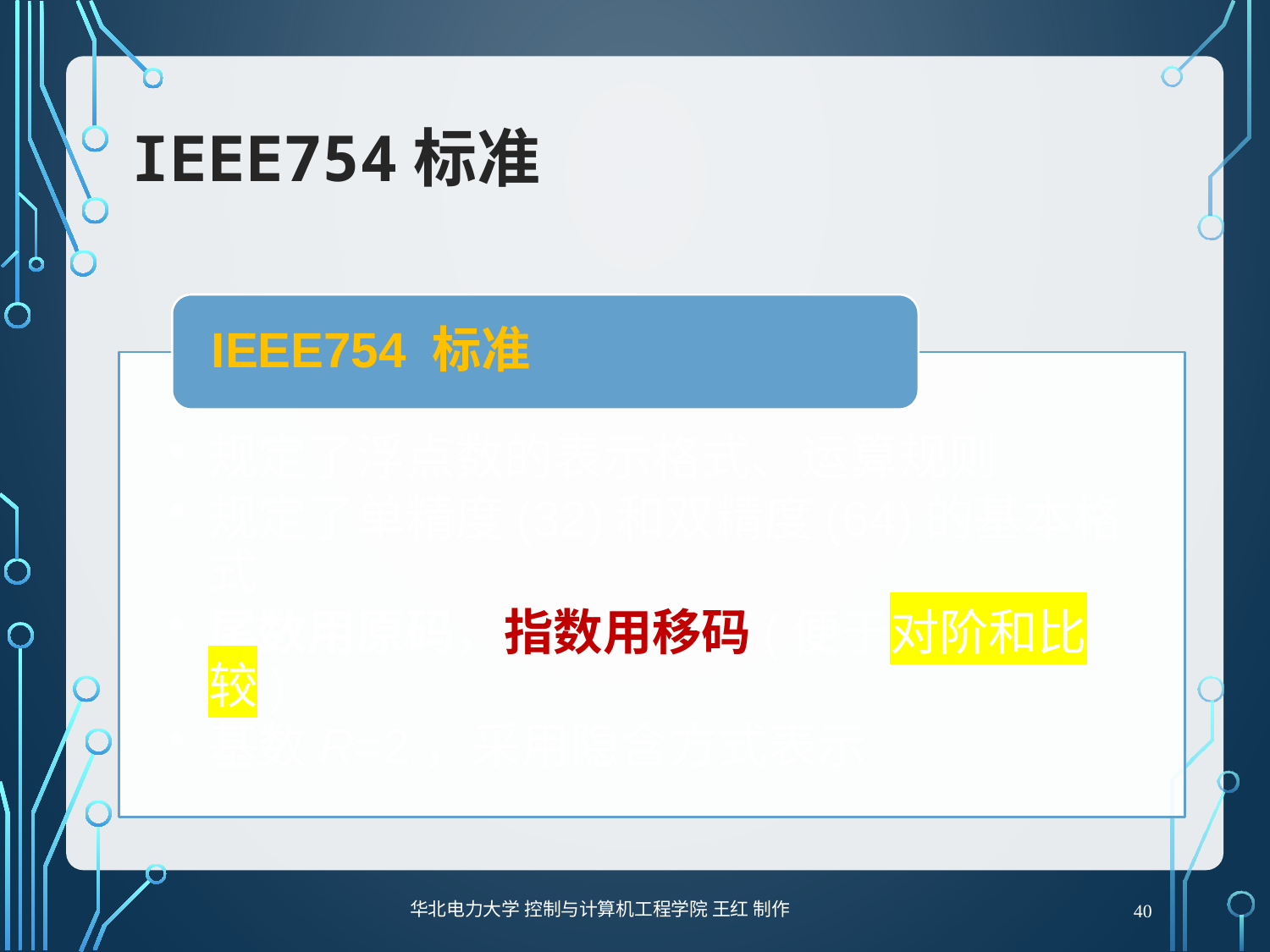

# IEEE754标准
规定了浮点数的表示格式、运算规则
规定了单精度(32)和双精度(64)的基本格式
尾数用原码，指数用移码(便于对阶和比较)
基数R=2，采用隐含方式表示
IEEE754 标准
40
华北电力大学 控制与计算机工程学院 王红 制作